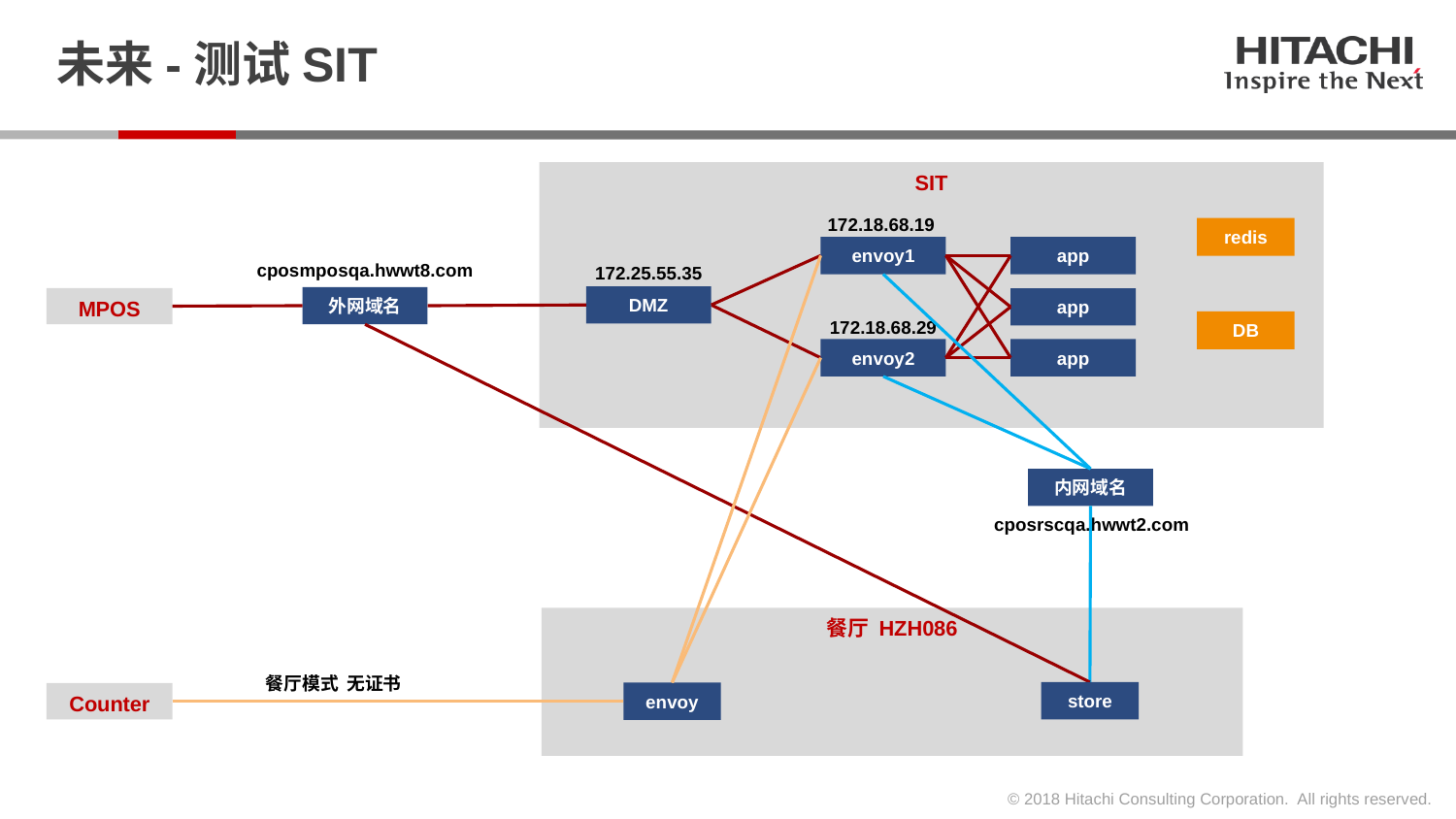

# 未来-测试SIT
SIT
172.18.68.19
redis
envoy1
app
cposmposqa.hwwt8.com
172.25.55.35
DMZ
外网域名
MPOS
app
172.18.68.29
DB
envoy2
app
内网域名
cposrscqa.hwwt2.com
餐厅 HZH086
餐厅模式  无证书
store
envoy
Counter